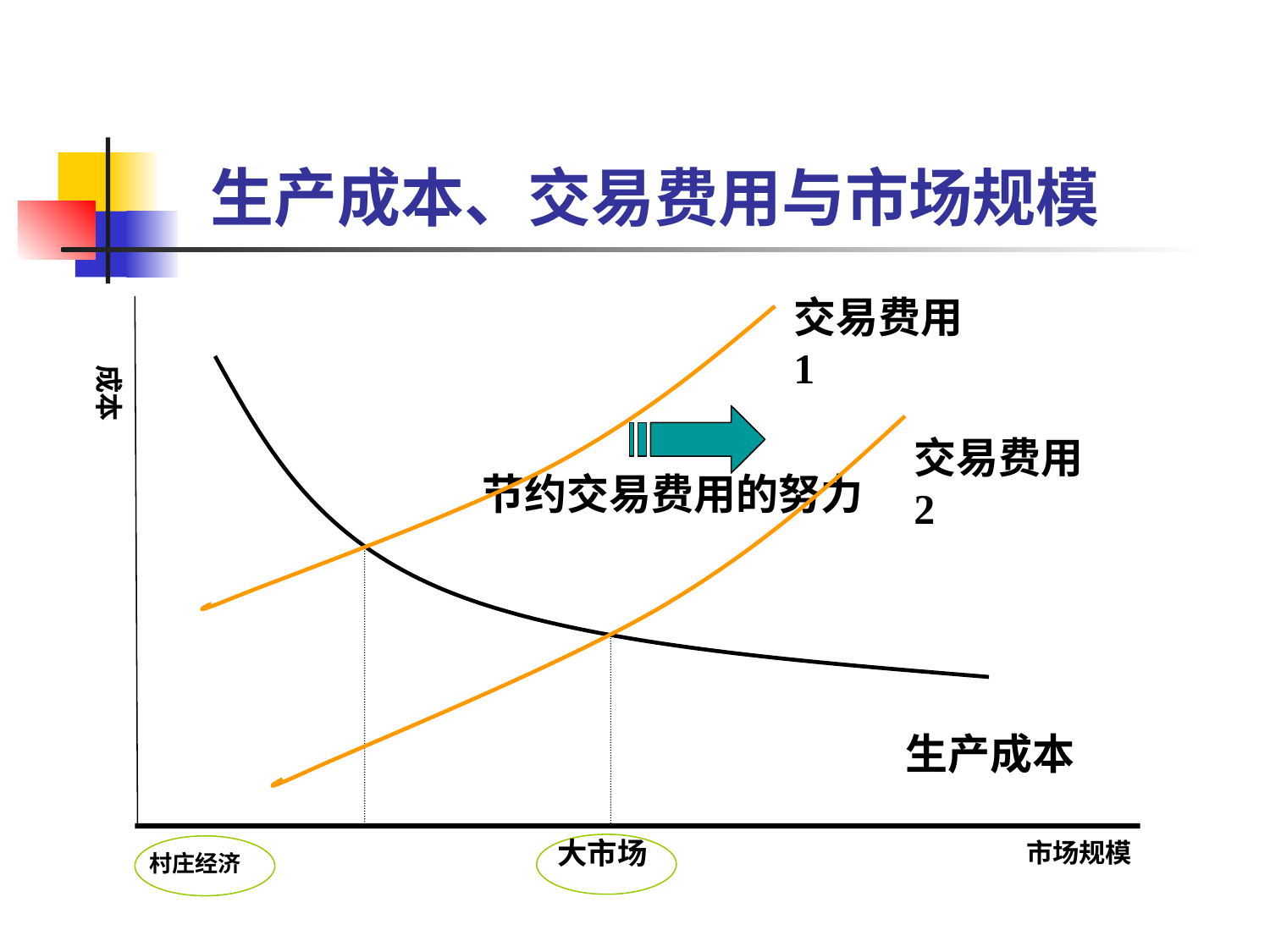

生产成本、交易费用与市场规模
交易费用1

成本

交易费用2
节约交易费用的努力

生产成本

市场规模
  大市场

村庄经济